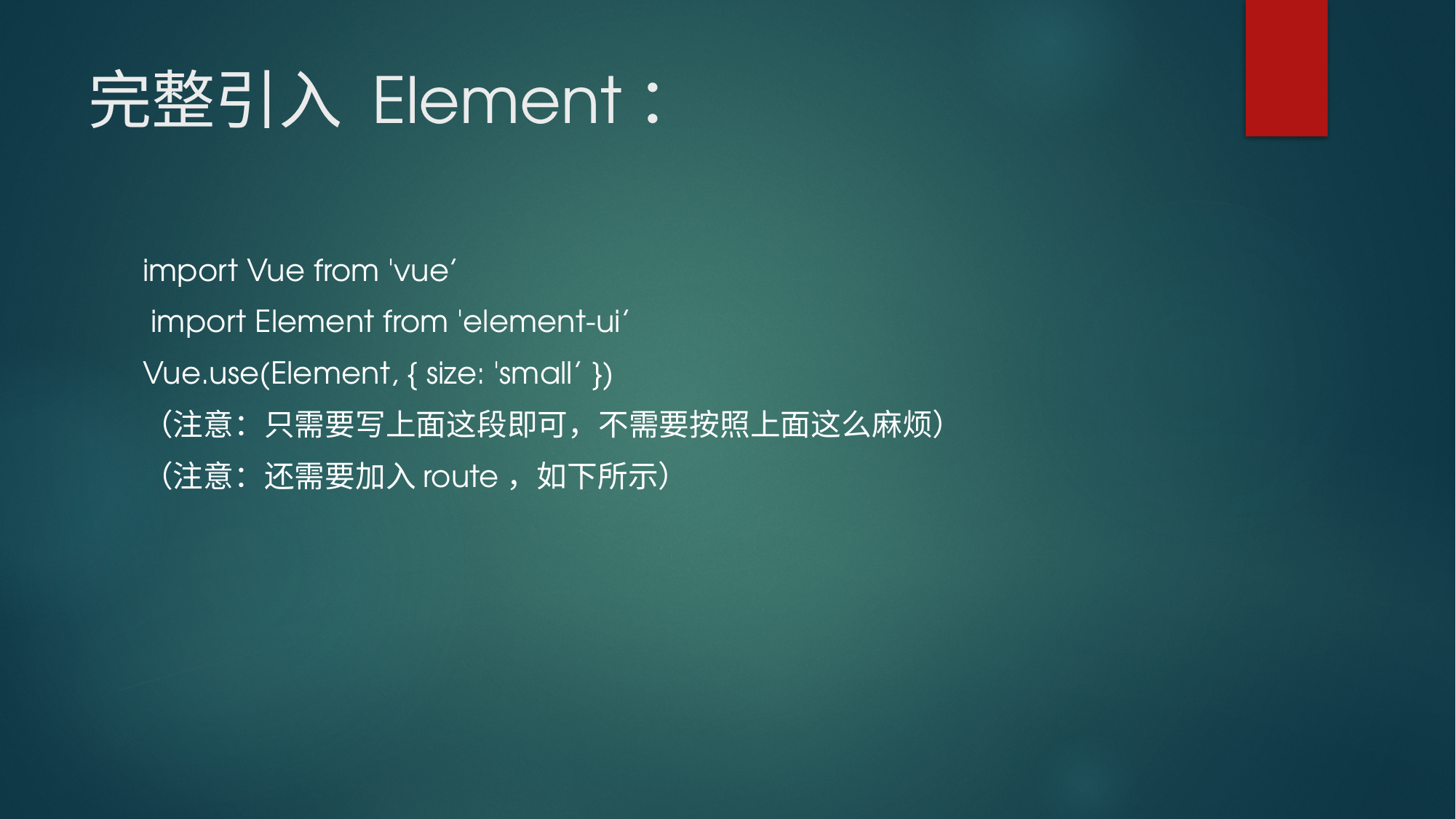

# 完整引入 Element：
import Vue from 'vue’
 import Element from 'element-ui’
Vue.use(Element, { size: 'small’ })
（注意：只需要写上面这段即可，不需要按照上面这么麻烦）
（注意：还需要加入route，如下所示）